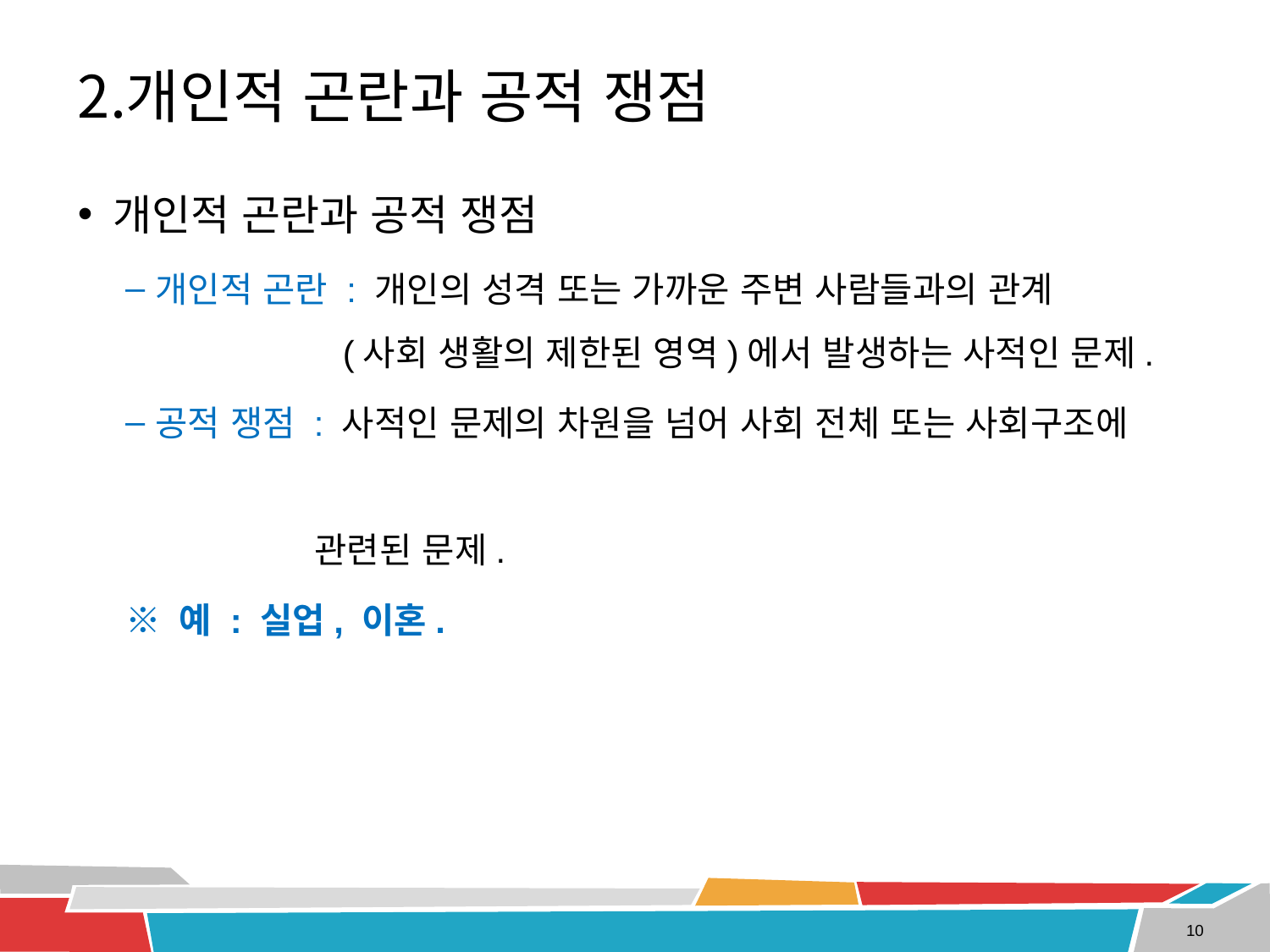

# 개인적 곤란과 공적 쟁점
개인적 곤란과 공적 쟁점
개인적 곤란 : 개인의 성격 또는 가까운 주변 사람들과의 관계
                  (사회 생활의 제한된 영역)에서 발생하는 사적인 문제.
공적 쟁점 : 사적인 문제의 차원을 넘어 사회 전체 또는 사회구조에
                관련된 문제.
※ 예 : 실업, 이혼.

10